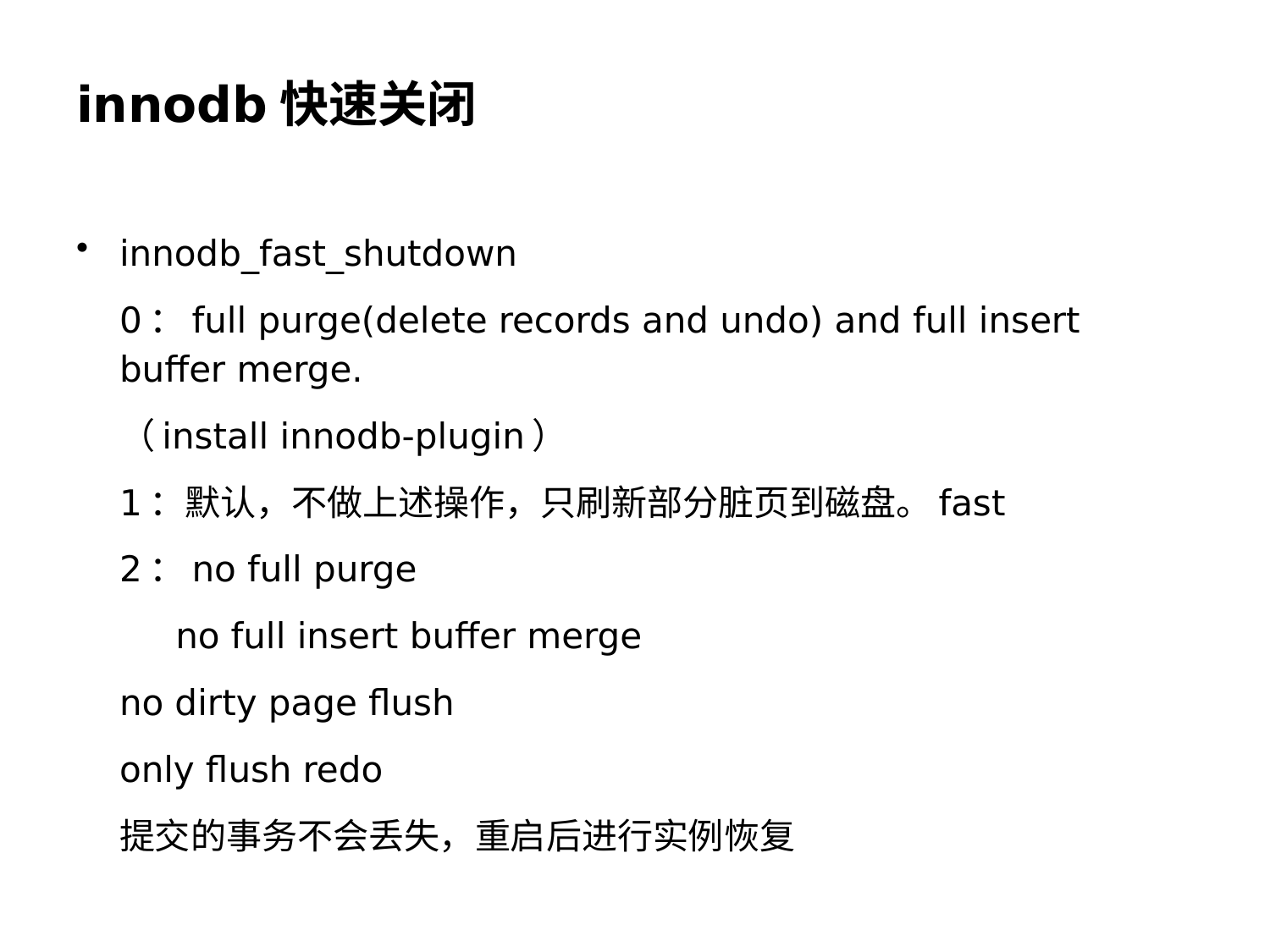

# innodb快速关闭
innodb_fast_shutdown
	0：full purge(delete records and undo) and full insert buffer merge.
		（install innodb-plugin）
	1：默认，不做上述操作，只刷新部分脏页到磁盘。fast
	2：no full purge
	     no full insert buffer merge
		no dirty page flush
		only flush redo
		提交的事务不会丢失，重启后进行实例恢复